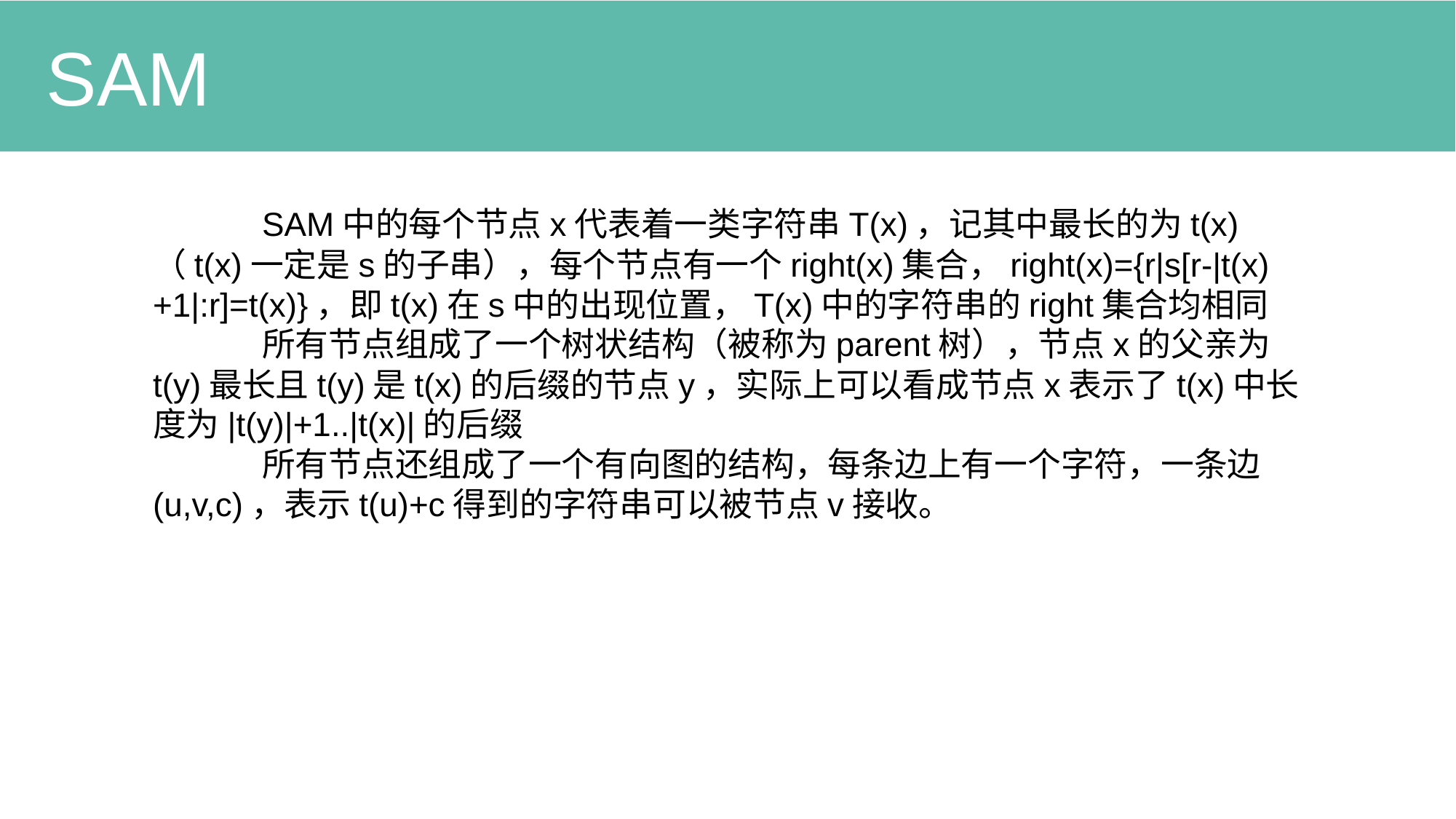

SAM
	SAM中的每个节点x代表着一类字符串T(x)，记其中最长的为t(x)（t(x)一定是s的子串），每个节点有一个right(x)集合，right(x)={r|s[r-|t(x)+1|:r]=t(x)}，即t(x)在s中的出现位置，T(x)中的字符串的right集合均相同
	所有节点组成了一个树状结构（被称为parent树），节点x的父亲为t(y)最长且t(y)是t(x)的后缀的节点y，实际上可以看成节点x表示了t(x)中长度为|t(y)|+1..|t(x)|的后缀
	所有节点还组成了一个有向图的结构，每条边上有一个字符，一条边(u,v,c)，表示t(u)+c得到的字符串可以被节点v接收。